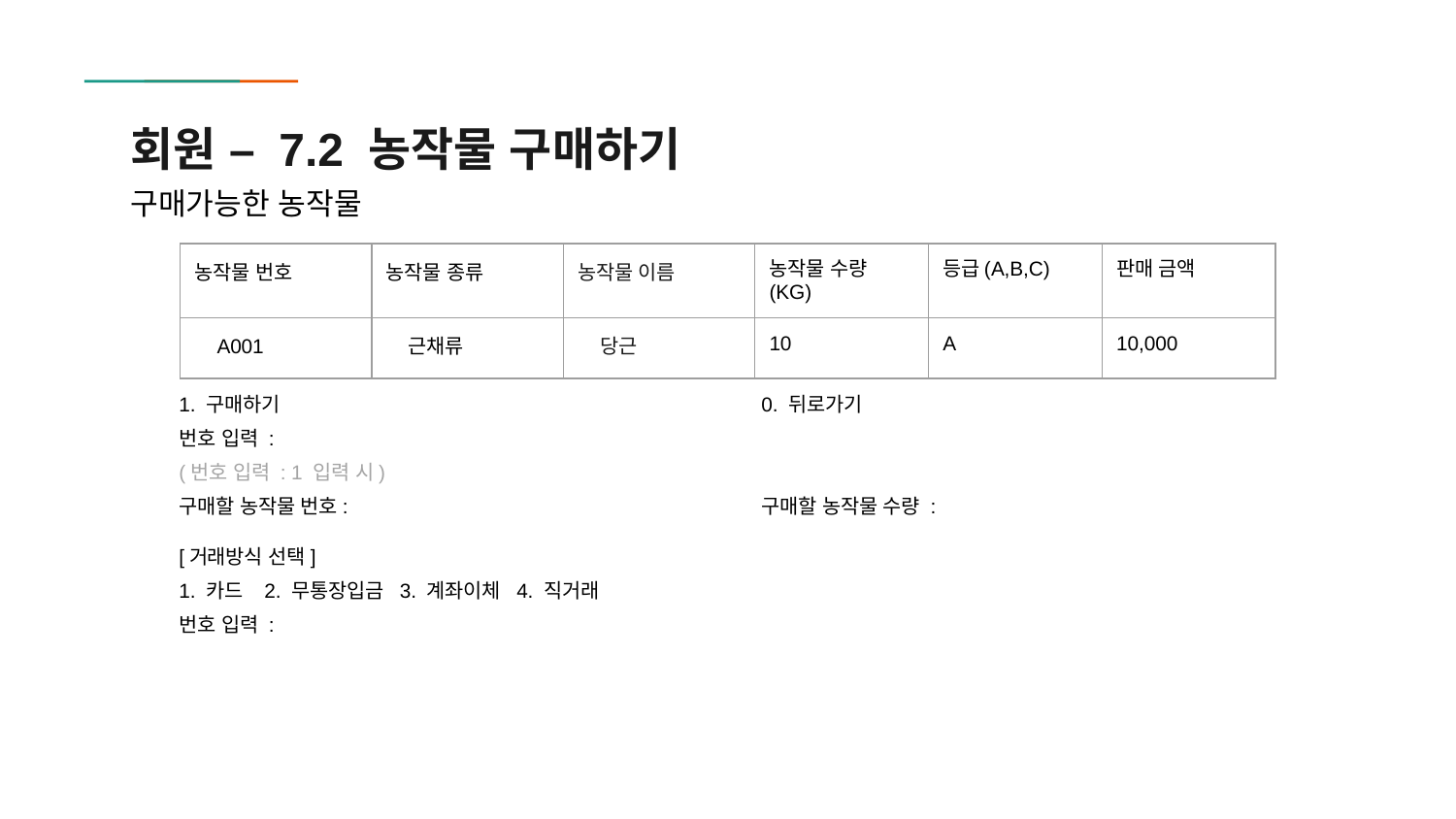

# 회원 – 7.2 농작물 구매하기
구매가능한 농작물
| 농작물 번호 | 농작물 종류 | 농작물 이름 | 농작물 수량(KG) | 등급(A,B,C) | 판매 금액 |
| --- | --- | --- | --- | --- | --- |
| A001 | 근채류 | 당근 | 10 | A | 10,000 |
1. 구매하기 				0. 뒤로가기
번호 입력 :
(번호 입력 : 1 입력 시)
구매할 농작물 번호: 			구매할 농작물 수량 :

[거래방식 선택]
1. 카드   2. 무통장입금  3. 계좌이체  4. 직거래
번호 입력 :